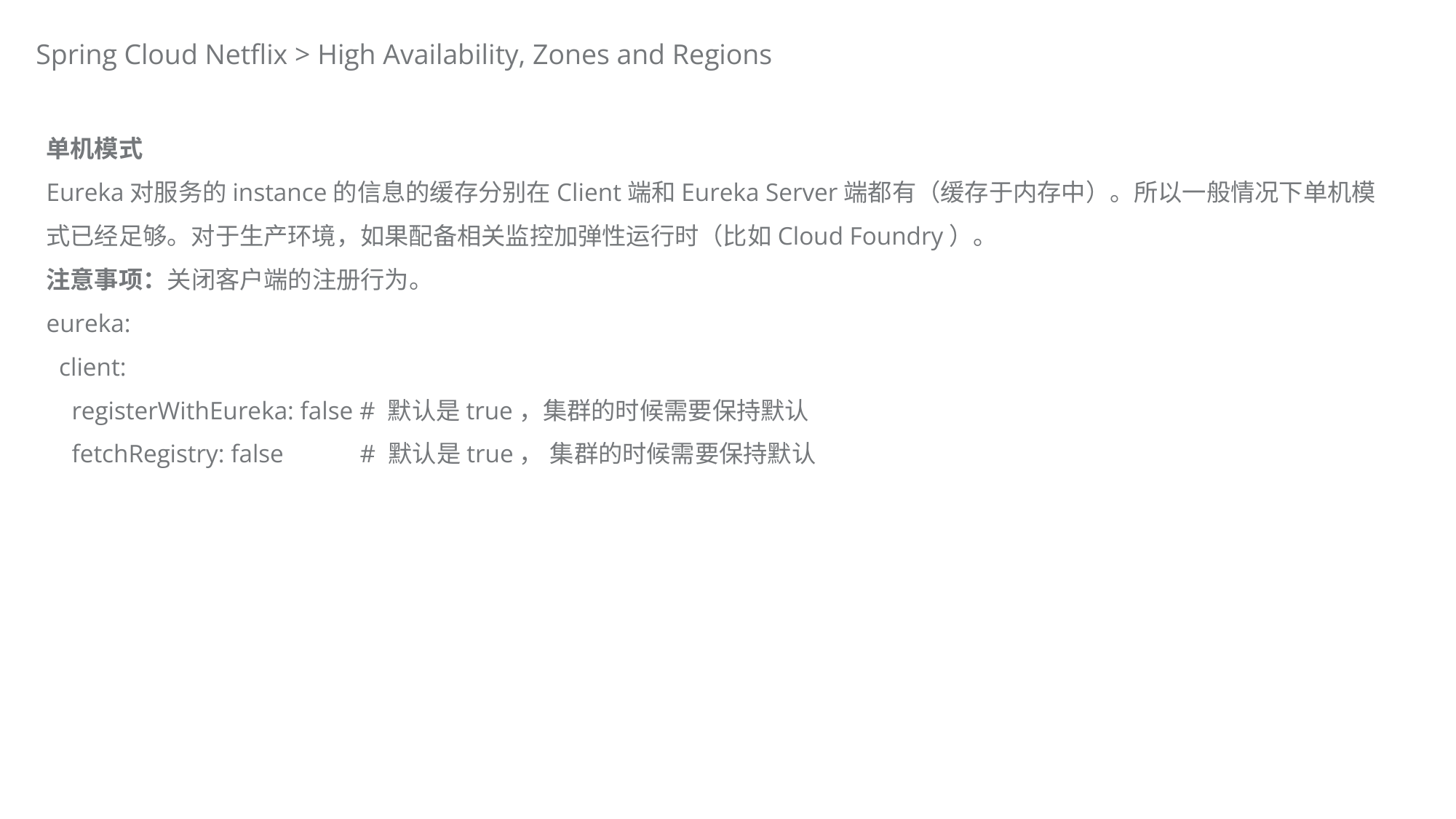

Spring Cloud Netflix > High Availability, Zones and Regions
单机模式
Eureka对服务的instance的信息的缓存分别在Client端和Eureka Server端都有（缓存于内存中）。所以一般情况下单机模式已经足够。对于生产环境，如果配备相关监控加弹性运行时（比如Cloud Foundry）。
注意事项：关闭客户端的注册行为。
eureka:
  client:
    registerWithEureka: false # 默认是true，集群的时候需要保持默认
    fetchRegistry: false            # 默认是true， 集群的时候需要保持默认